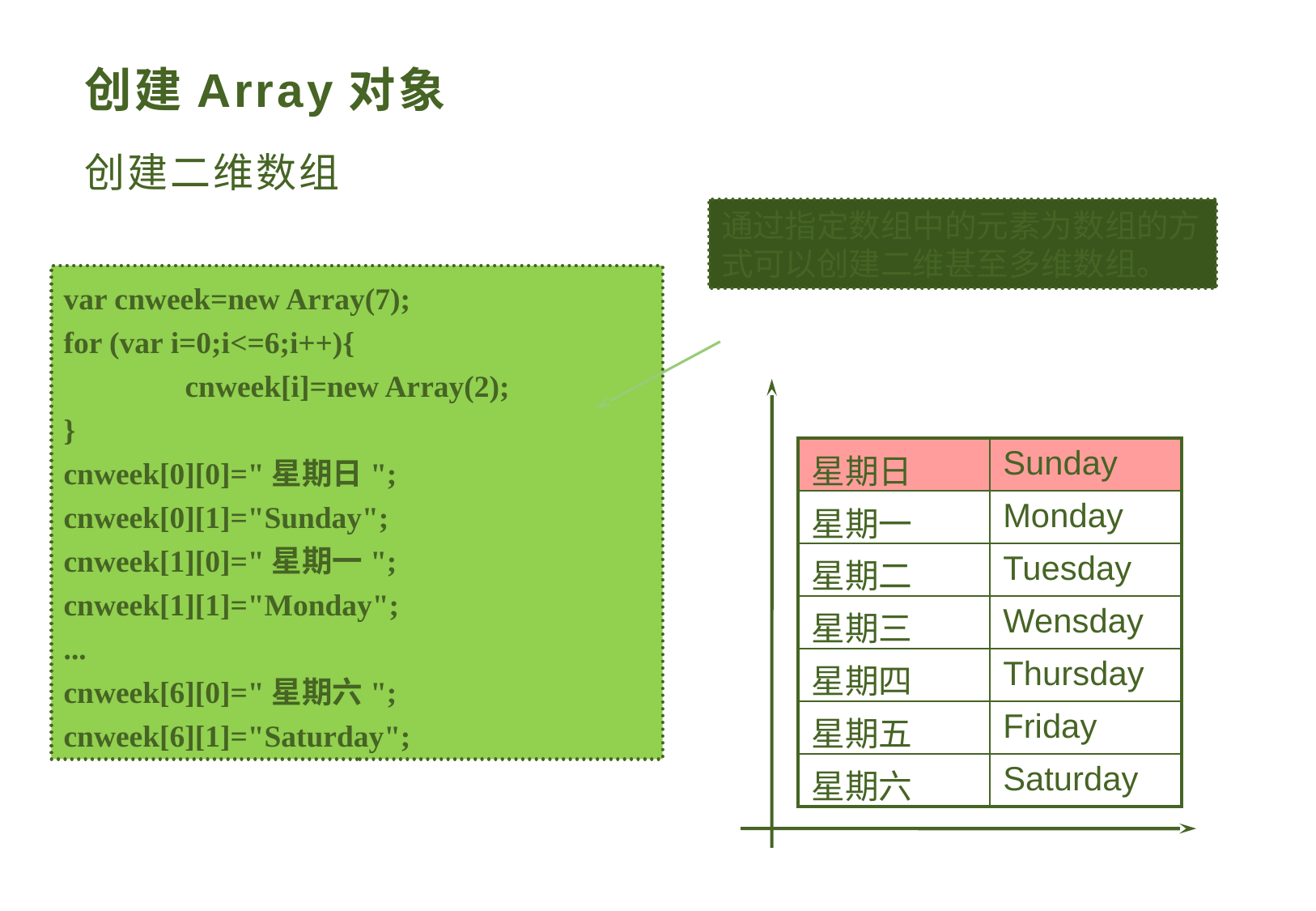

# 创建Array对象
创建二维数组

通过指定数组中的元素为数组的方式可以创建二维甚至多维数组。
var cnweek=new Array(7);
for (var i=0;i<=6;i++){
	cnweek[i]=new Array(2);
}
cnweek[0][0]="星期日";
cnweek[0][1]="Sunday";
cnweek[1][0]="星期一";
cnweek[1][1]="Monday";
...
cnweek[6][0]="星期六";
cnweek[6][1]="Saturday";

| 星期日 | Sunday |
| --- | --- |
| 星期一 | Monday |
| 星期二 | Tuesday |
| 星期三 | Wensday |
| 星期四 | Thursday |
| 星期五 | Friday |
| 星期六 | Saturday |